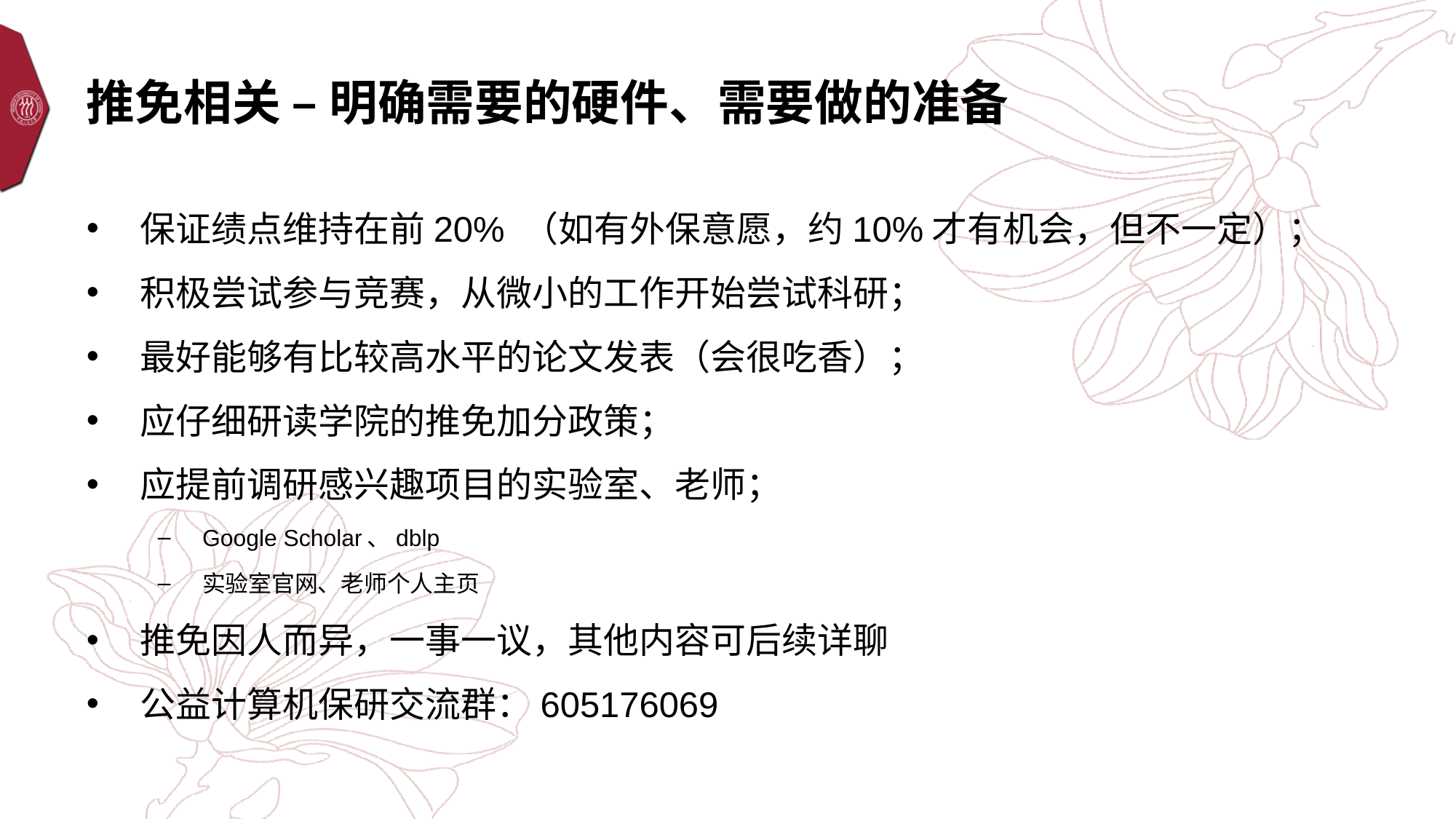

# 推免相关 – 明确需要的硬件、需要做的准备
保证绩点维持在前20% （如有外保意愿，约10%才有机会，但不一定）；
积极尝试参与竞赛，从微小的工作开始尝试科研；
最好能够有比较高水平的论文发表（会很吃香）；
应仔细研读学院的推免加分政策；
应提前调研感兴趣项目的实验室、老师；
Google Scholar、dblp
实验室官网、老师个人主页
推免因人而异，一事一议，其他内容可后续详聊
公益计算机保研交流群：605176069